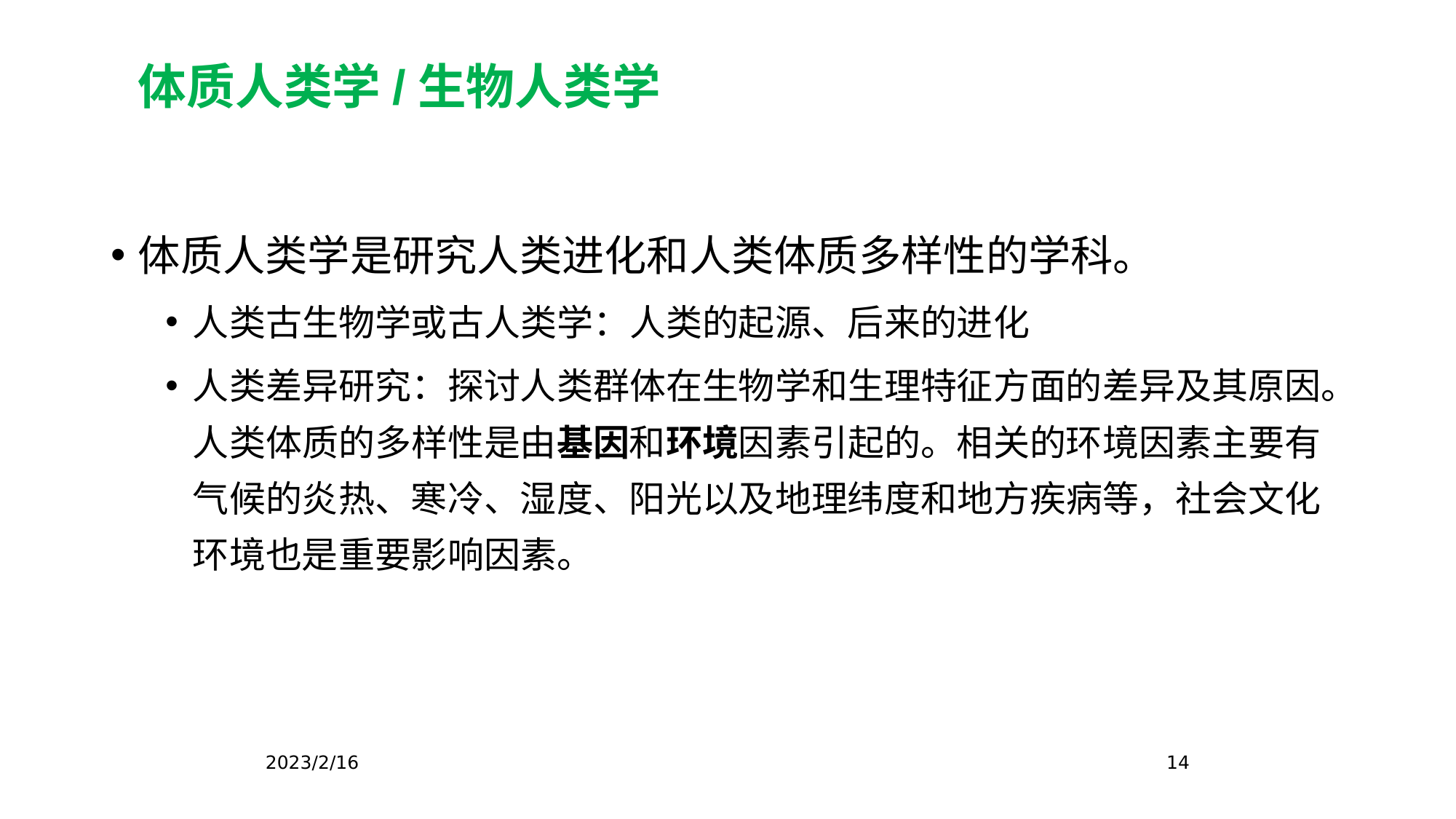

体质人类学是研究人类进化和人类体质多样性的学科。
人类古生物学或古人类学：人类的起源、后来的进化
人类差异研究：探讨人类群体在生物学和生理特征方面的差异及其原因。人类体质的多样性是由基因和环境因素引起的。相关的环境因素主要有气候的炎热、寒冷、湿度、阳光以及地理纬度和地方疾病等，社会文化环境也是重要影响因素。
体质人类学/生物人类学
2023/2/16
14